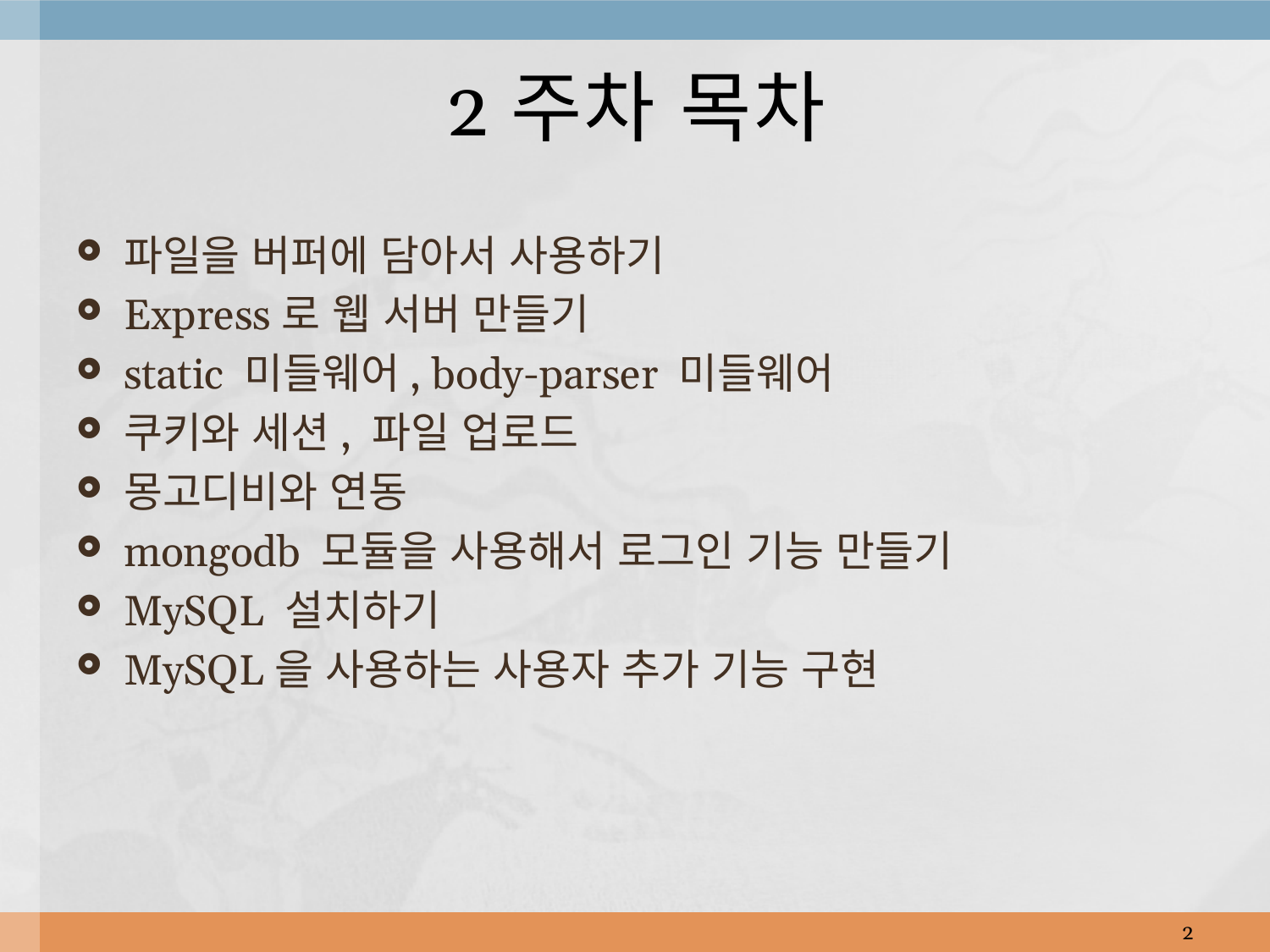

# 2주차 목차
파일을 버퍼에 담아서 사용하기
Express로 웹 서버 만들기
static 미들웨어, body-parser 미들웨어
쿠키와 세션, 파일 업로드
몽고디비와 연동
mongodb 모듈을 사용해서 로그인 기능 만들기
MySQL 설치하기
MySQL을 사용하는 사용자 추가 기능 구현
2